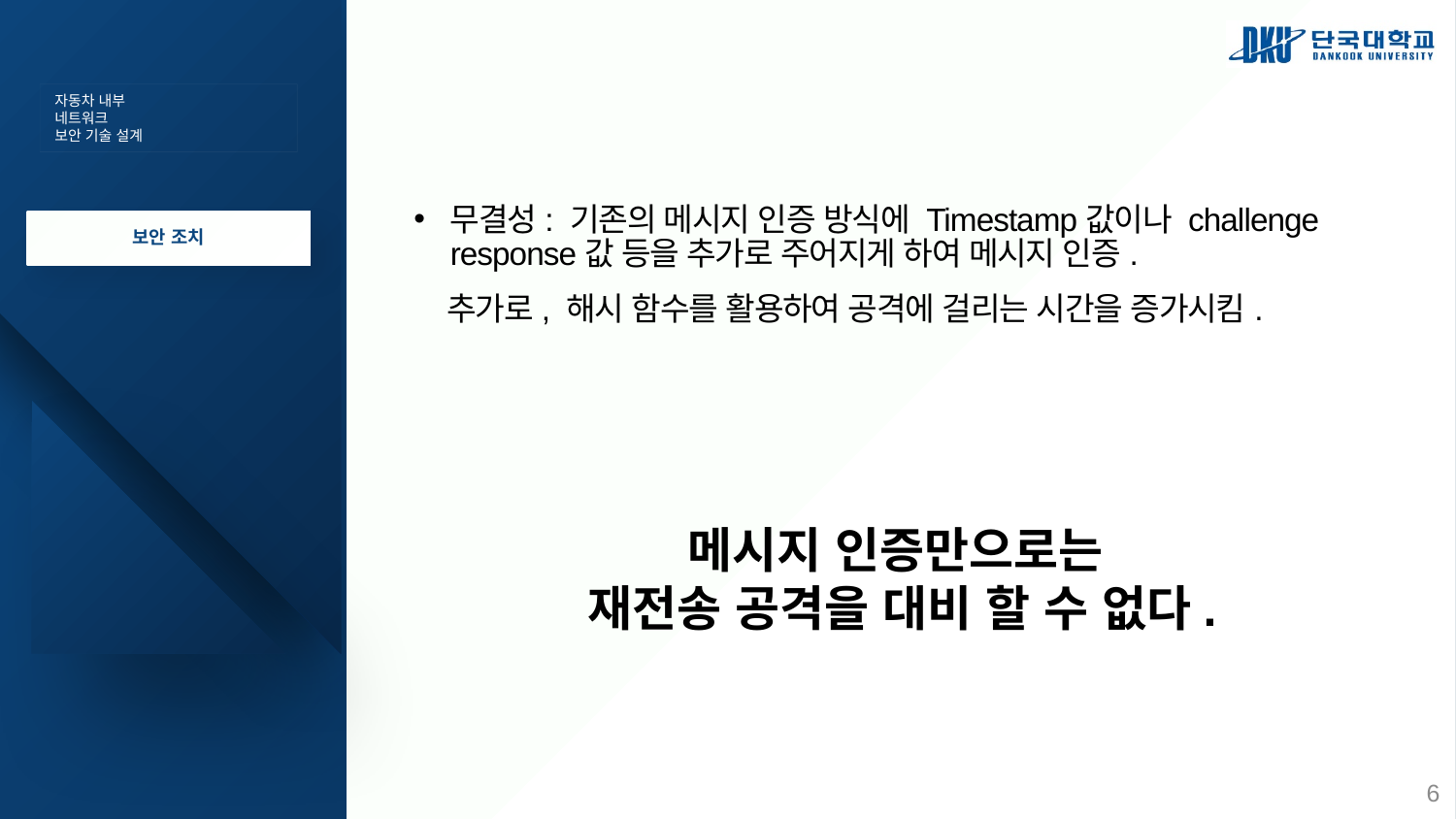

# 자동차 내부 네트워크 보안 기술 설계
무결성: 기존의 메시지 인증 방식에 Timestamp값이나 challenge response값 등을 추가로 주어지게 하여 메시지 인증.
   추가로, 해시 함수를 활용하여 공격에 걸리는 시간을 증가시킴.
보안 조치
메시지 인증만으로는
재전송 공격을 대비 할 수 없다.
6